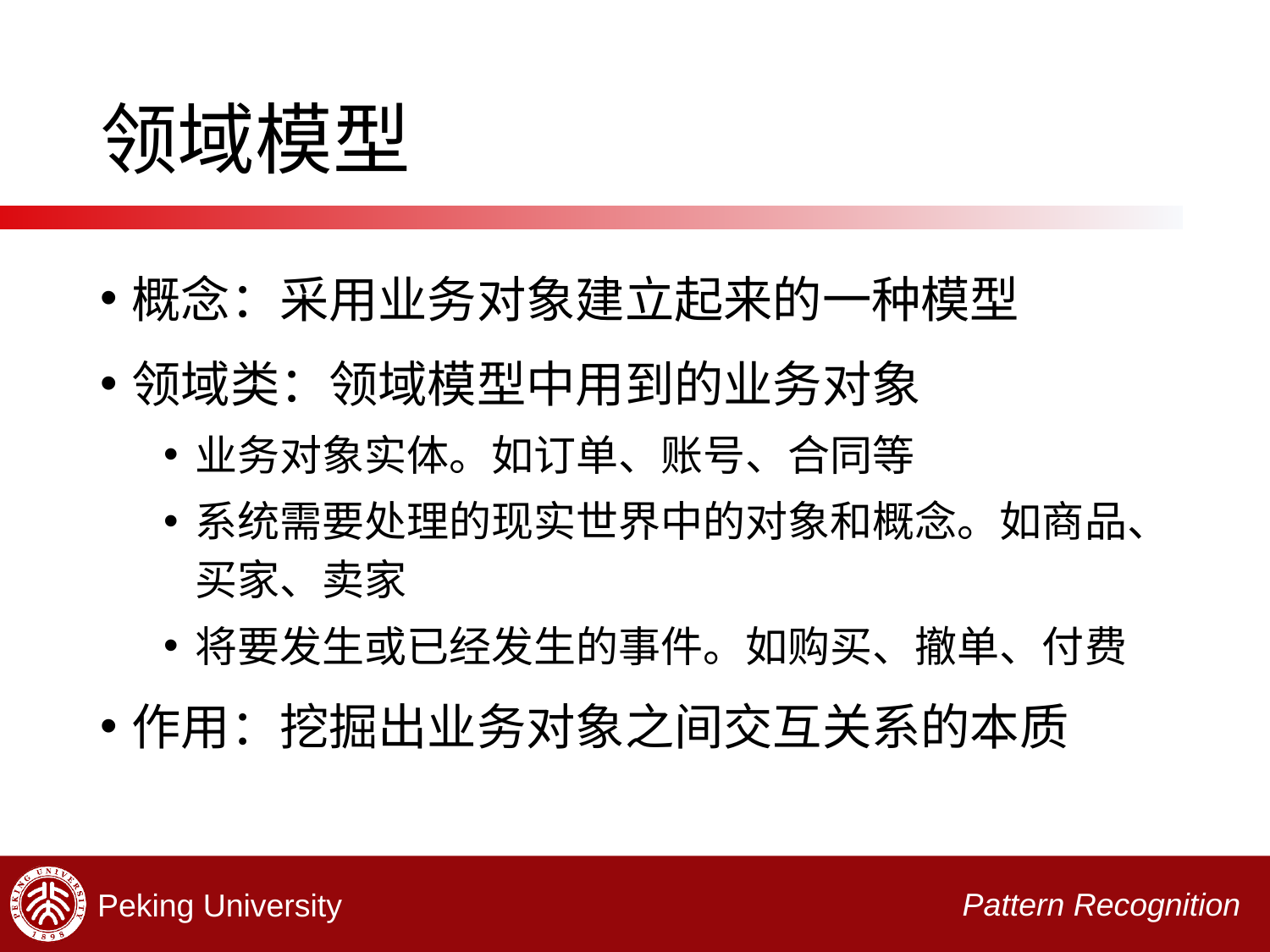

# 领域模型
概念：采用业务对象建立起来的一种模型
领域类：领域模型中用到的业务对象
业务对象实体。如订单、账号、合同等
系统需要处理的现实世界中的对象和概念。如商品、买家、卖家
将要发生或已经发生的事件。如购买、撤单、付费
作用：挖掘出业务对象之间交互关系的本质